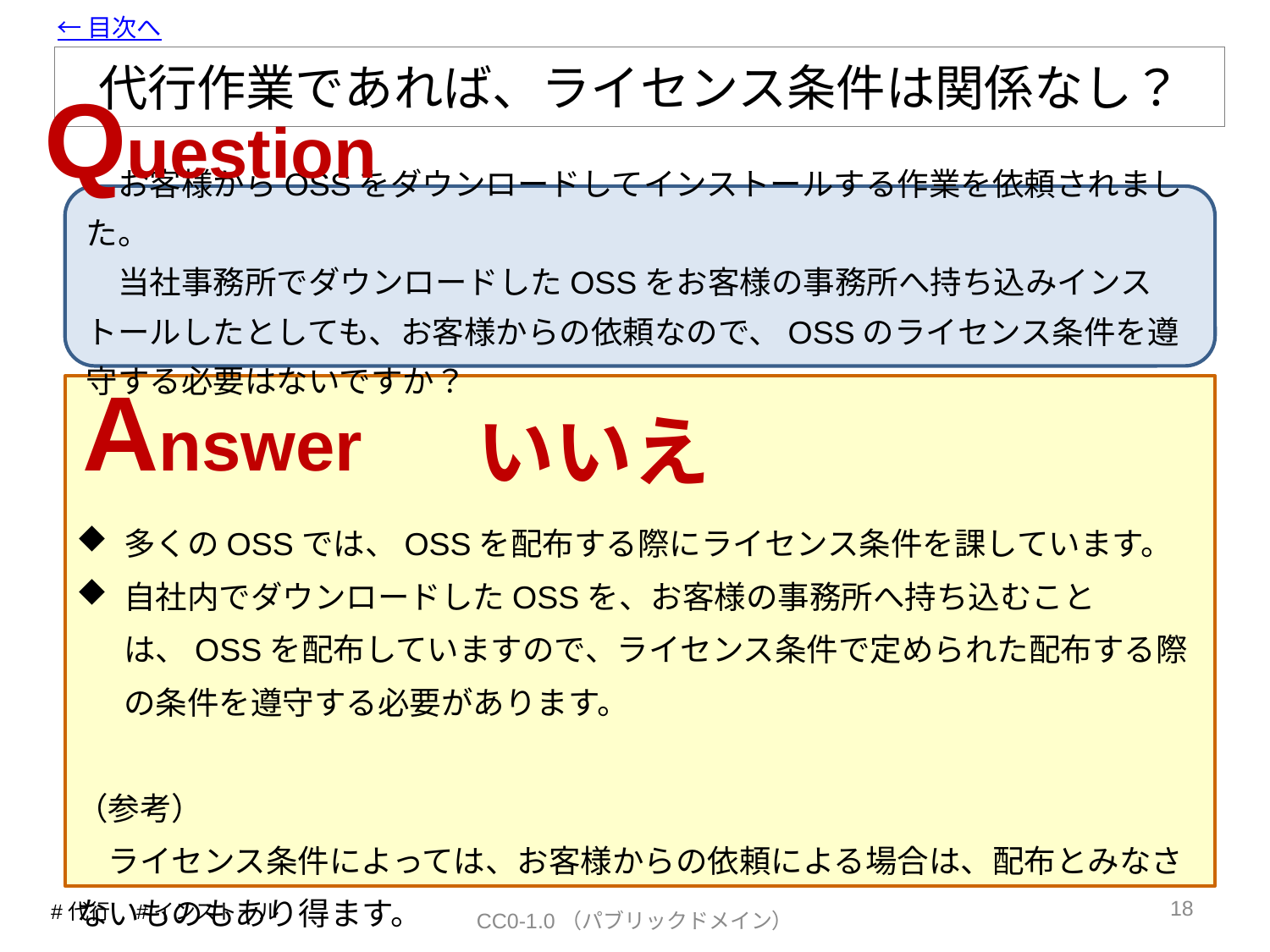

← 目次へ
# 代行作業であれば、ライセンス条件は関係なし？
Question
　お客様からOSSをダウンロードしてインストールする作業を依頼されました。
　当社事務所でダウンロードしたOSSをお客様の事務所へ持ち込みインストールしたとしても、お客様からの依頼なので、OSSのライセンス条件を遵守する必要はないですか？
Answer

いいえ
多くのOSSでは、OSSを配布する際にライセンス条件を課しています。
自社内でダウンロードしたOSSを、お客様の事務所へ持ち込むことは、OSSを配布していますので、ライセンス条件で定められた配布する際の条件を遵守する必要があります。

（参考）
　ライセンス条件によっては、お客様からの依頼による場合は、配布とみなさないものもあり得ます。
18
#代行　#インストール
CC0-1.0（パブリックドメイン）